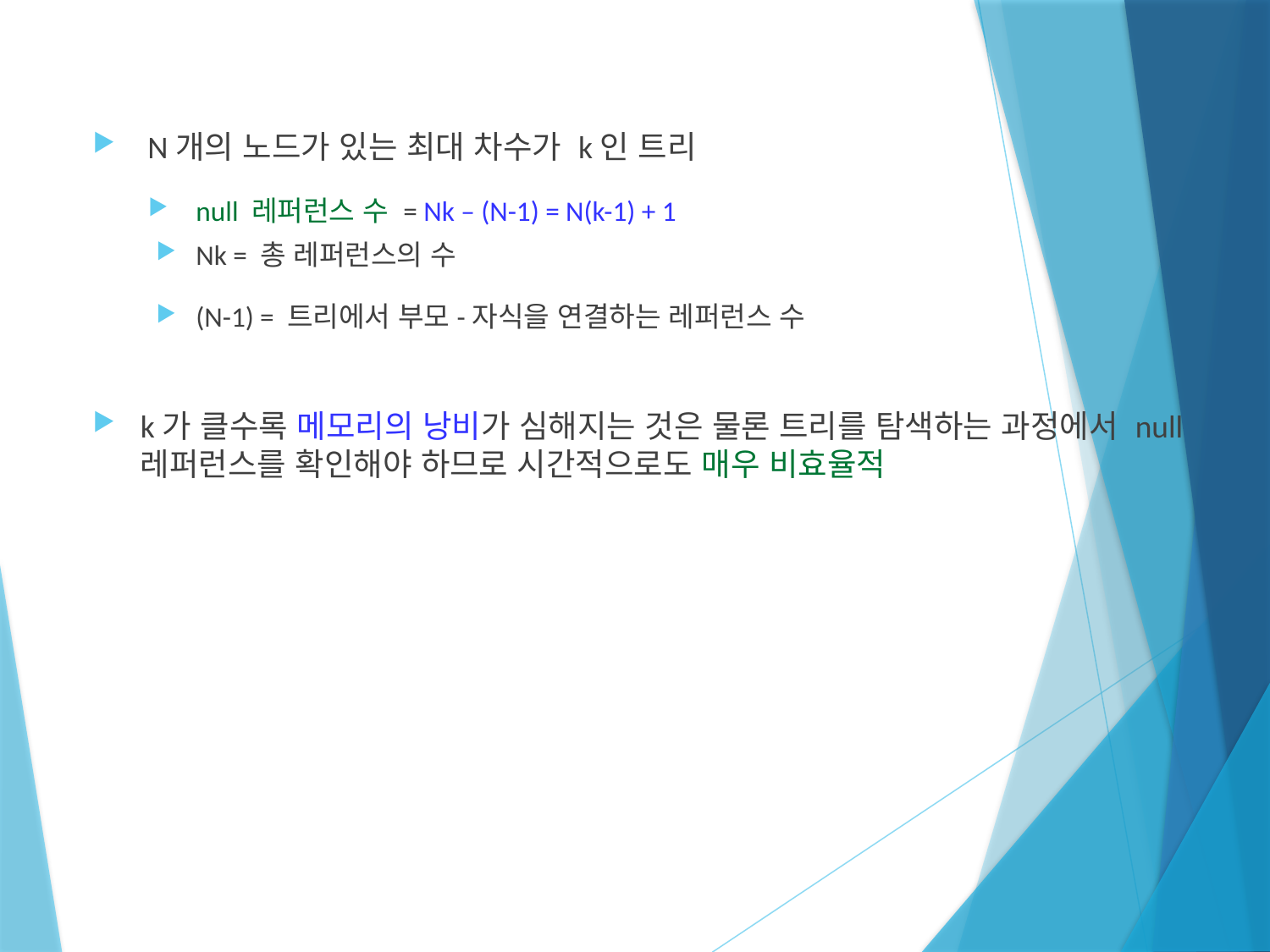

N개의 노드가 있는 최대 차수가 k인 트리
null 레퍼런스 수 = Nk – (N-1) = N(k-1) + 1
Nk = 총 레퍼런스의 수
(N-1) = 트리에서 부모-자식을 연결하는 레퍼런스 수

k가 클수록 메모리의 낭비가 심해지는 것은 물론 트리를 탐색하는 과정에서 null 레퍼런스를 확인해야 하므로 시간적으로도 매우 비효율적